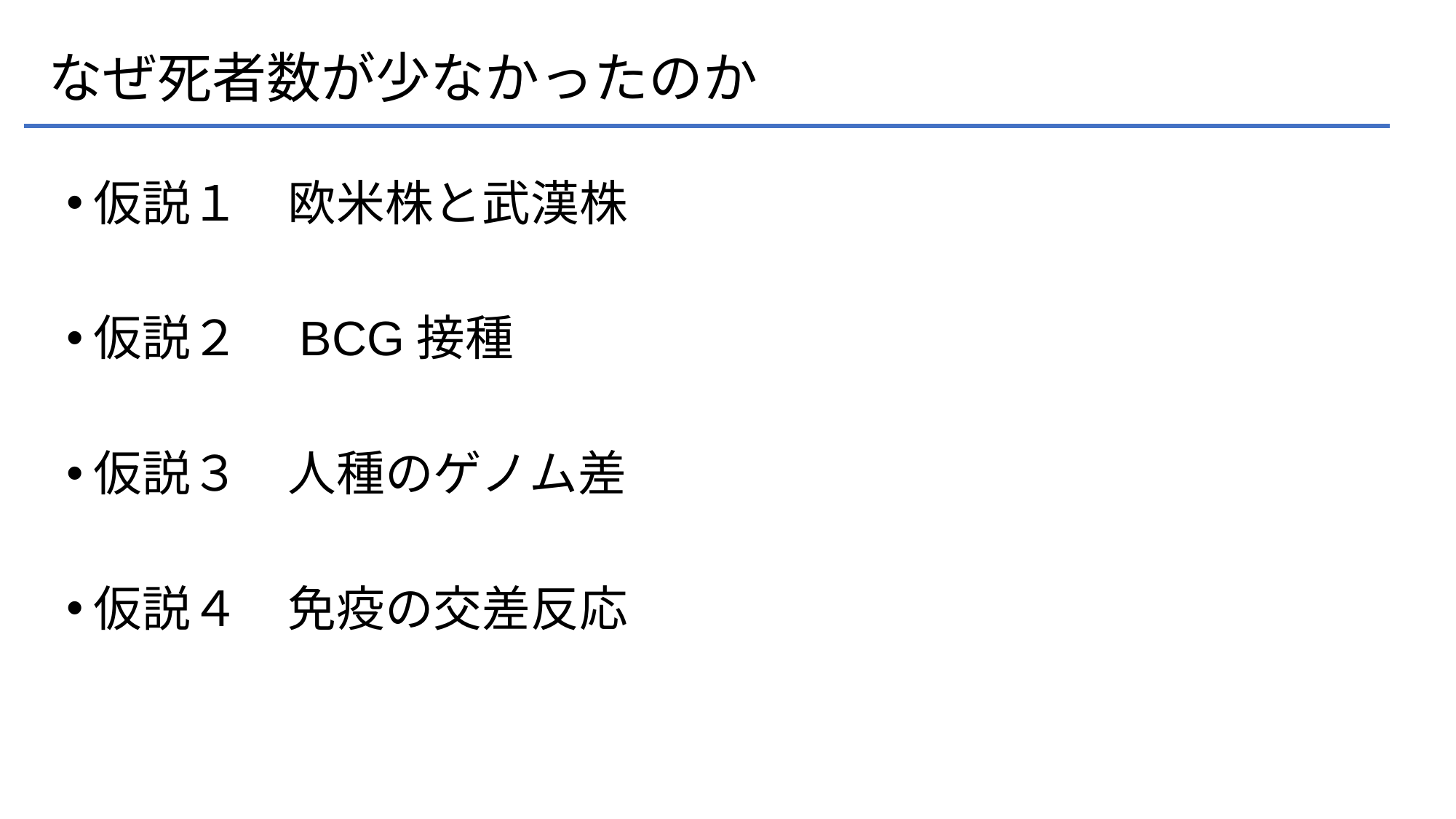

# なぜ死者数が少なかったのか
仮説１　欧米株と武漢株

仮説２　BCG接種

仮説３　人種のゲノム差

仮説４　免疫の交差反応